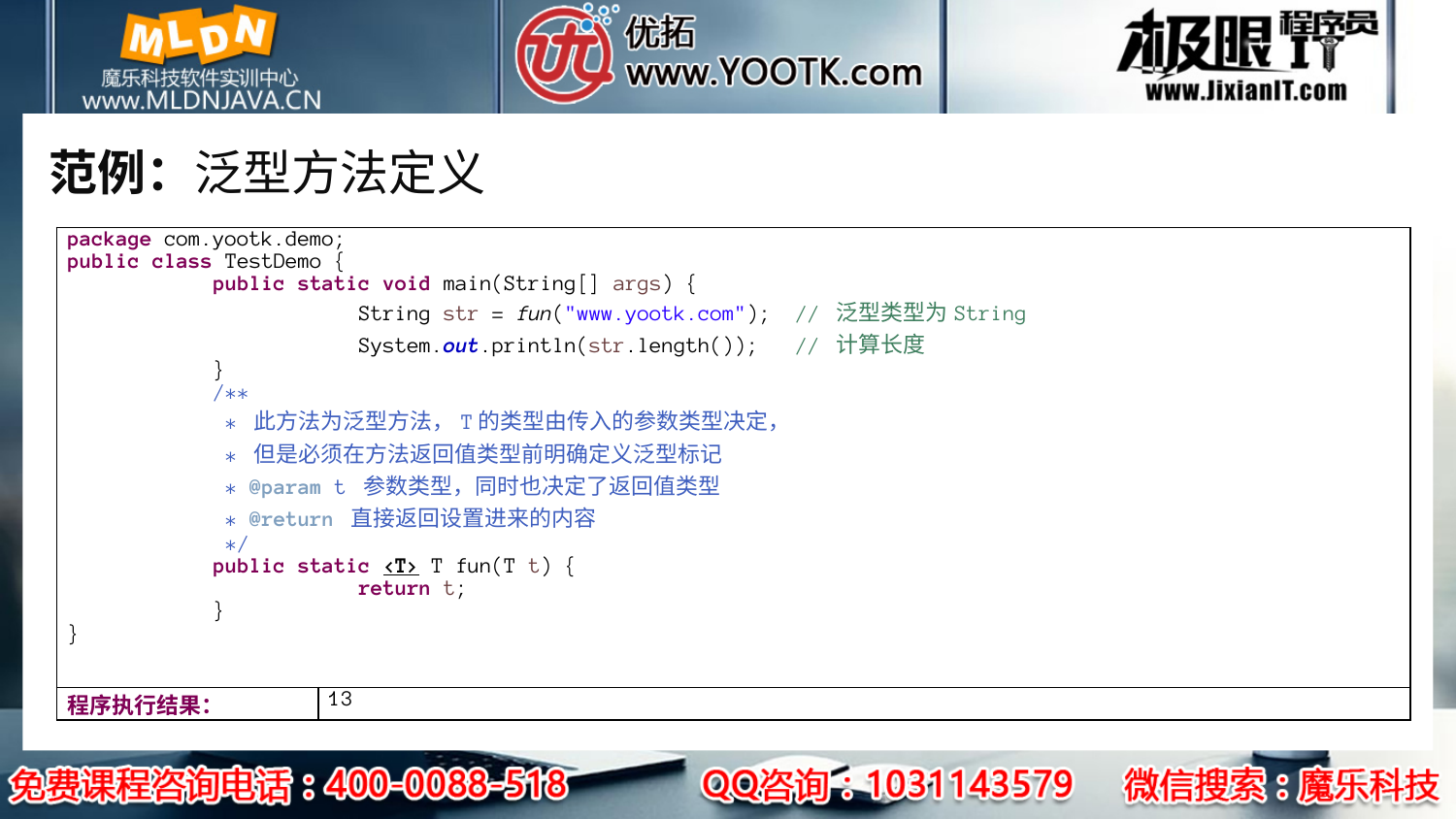

# 范例：泛型方法定义
| package com.yootk.demo; public class TestDemo { public static void main(String[] args) { String str = fun("www.yootk.com"); // 泛型类型为String System.out.println(str.length()); // 计算长度 } /\*\* \* 此方法为泛型方法，T的类型由传入的参数类型决定， \* 但是必须在方法返回值类型前明确定义泛型标记 \* @param t 参数类型，同时也决定了返回值类型 \* @return 直接返回设置进来的内容 \*/ public static <T> T fun(T t) { return t; } } |  |
| --- | --- |
| 程序执行结果： | 13 |